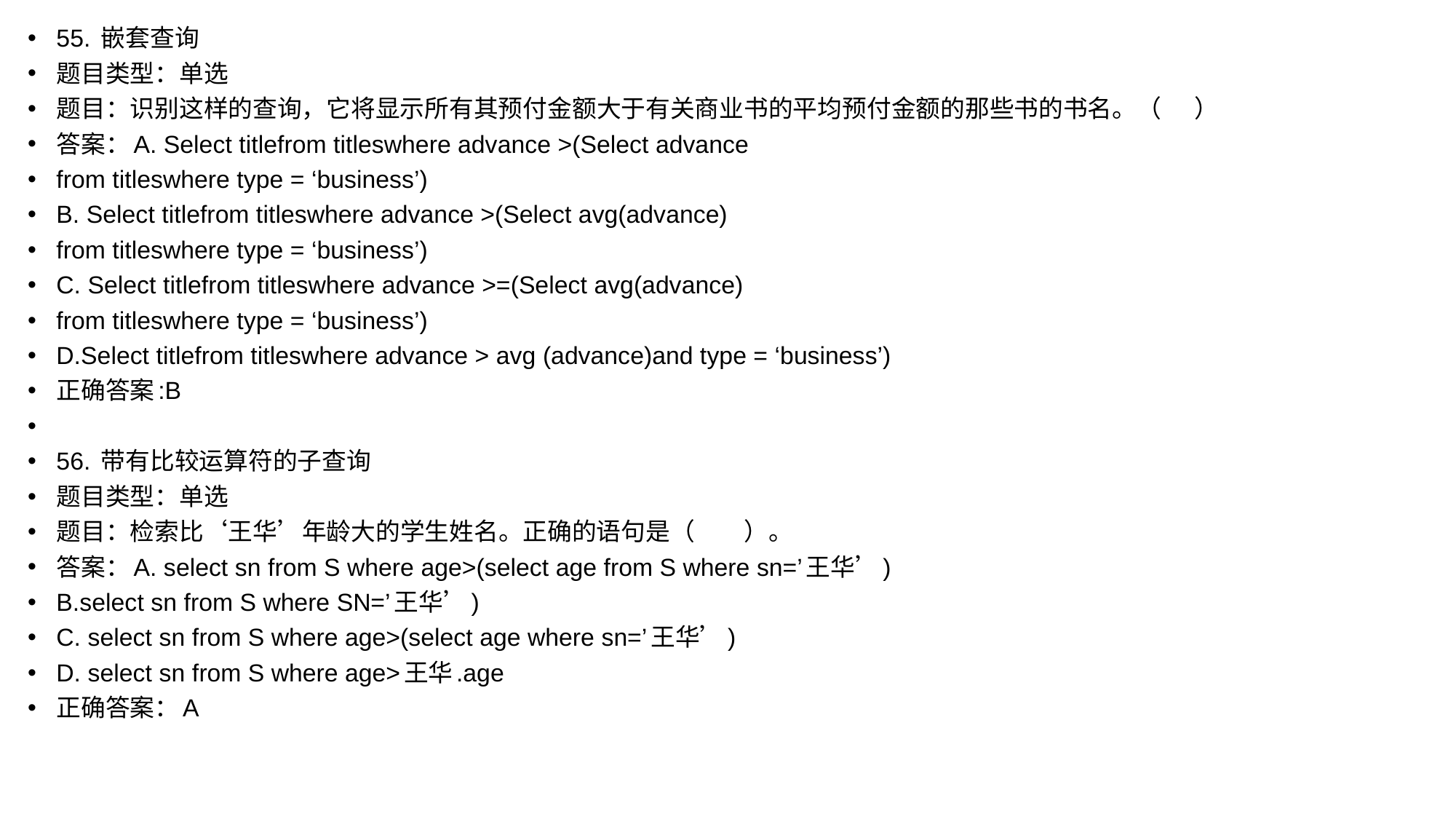

55. 嵌套查询
题目类型：单选
题目：识别这样的查询，它将显示所有其预付金额大于有关商业书的平均预付金额的那些书的书名。（      ）
答案：A. Select titlefrom titleswhere advance >(Select advance
from titleswhere type = ‘business’)
B. Select titlefrom titleswhere advance >(Select avg(advance)
from titleswhere type = ‘business’)
C. Select titlefrom titleswhere advance >=(Select avg(advance)
from titleswhere type = ‘business’)
D.Select titlefrom titleswhere advance > avg (advance)and type = ‘business’)
正确答案:B

56. 带有比较运算符的子查询
题目类型：单选
题目：检索比‘王华’年龄大的学生姓名。正确的语句是（         ）。
答案：A. select sn from S where age>(select age from S where sn=’王华’)
B.select sn from S where SN=’王华’)
C. select sn from S where age>(select age where sn=’王华’)
D. select sn from S where age>王华.age
正确答案：A

#